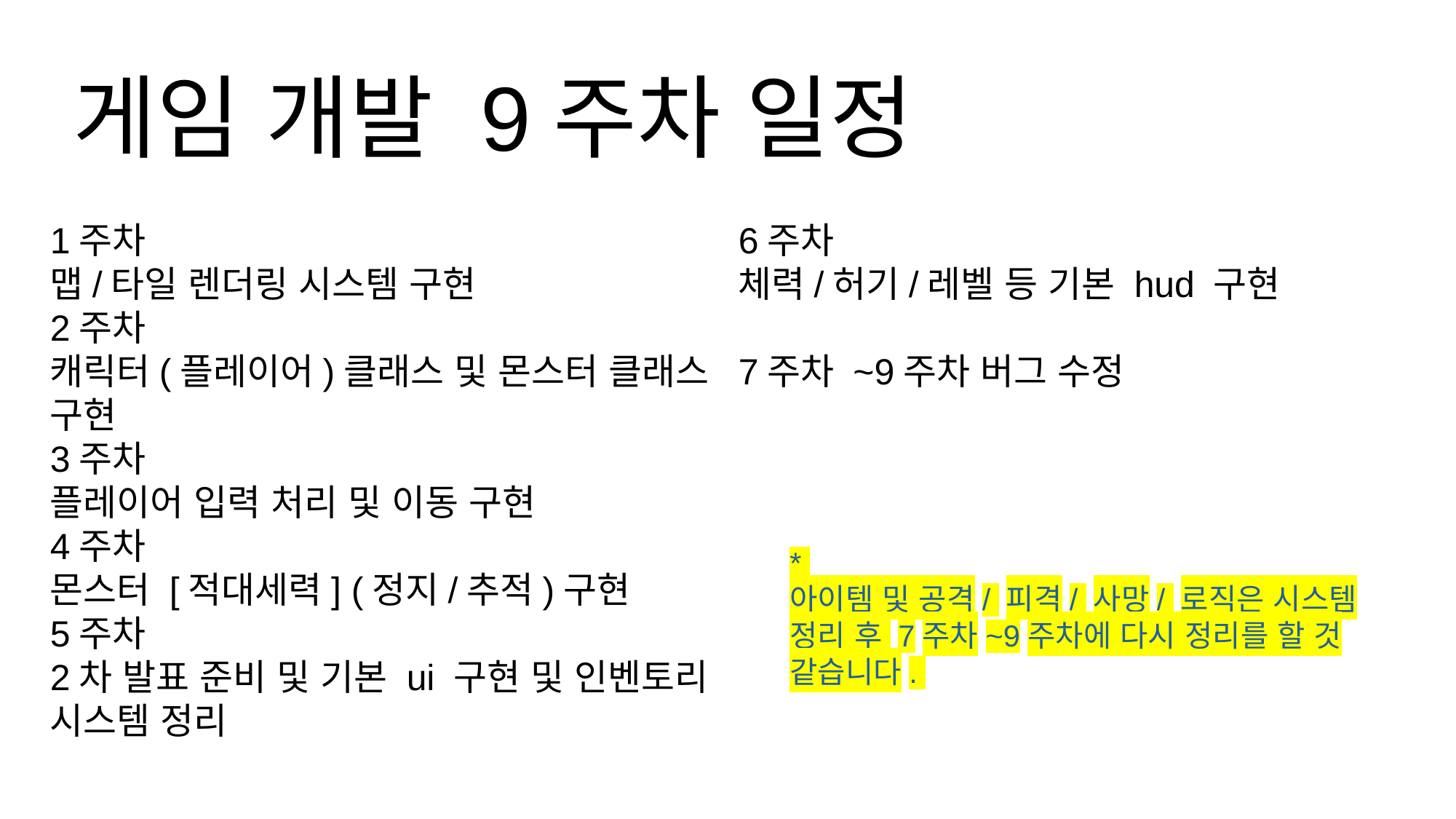

# 게임 개발 9주차 일정
1주차
맵/타일 렌더링 시스템 구현
2주차
캐릭터(플레이어)클래스 및 몬스터 클래스 구현
3주차
플레이어 입력 처리 및 이동 구현
4주차
몬스터 [적대세력] (정지/추적)구현
5주차
2차 발표 준비 및 기본 ui 구현 및 인벤토리 시스템 정리
6주차
체력/허기/레벨 등 기본 hud 구현

7주차 ~9주차 버그 수정
*
아이템 및 공격/ 피격/ 사망/ 로직은 시스템 정리 후 7주차~9주차에 다시 정리를 할 것 같습니다.